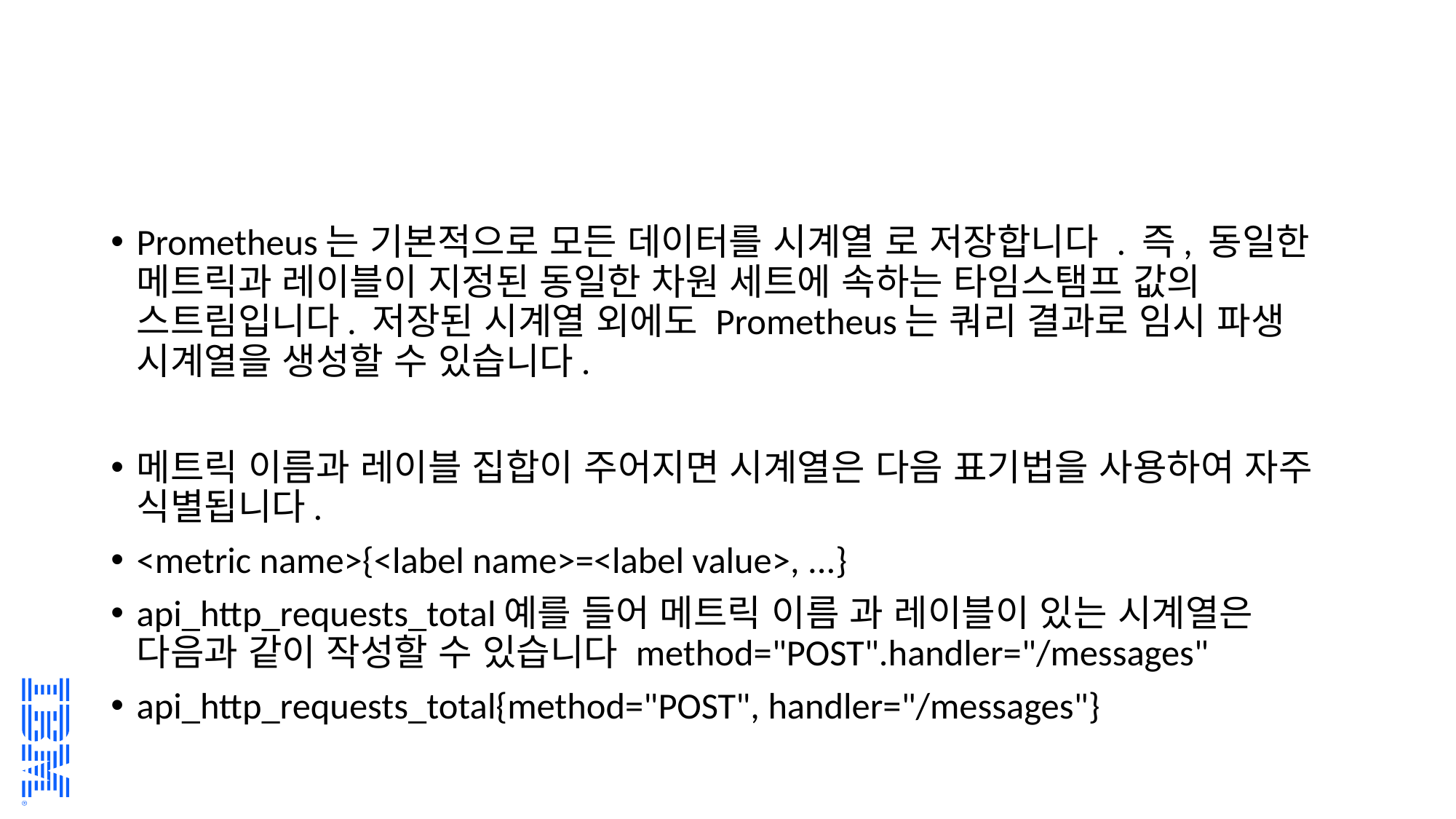

#
Prometheus는 기본적으로 모든 데이터를 시계열 로 저장합니다 . 즉, 동일한 메트릭과 레이블이 지정된 동일한 차원 세트에 속하는 타임스탬프 값의 스트림입니다. 저장된 시계열 외에도 Prometheus는 쿼리 결과로 임시 파생 시계열을 생성할 수 있습니다.

메트릭 이름과 레이블 집합이 주어지면 시계열은 다음 표기법을 사용하여 자주 식별됩니다.
<metric name>{<label name>=<label value>, ...}
api_http_requests_total예를 들어 메트릭 이름 과 레이블이 있는 시계열은 다음과 같이 작성할 수 있습니다 method="POST".handler="/messages"
api_http_requests_total{method="POST", handler="/messages"}